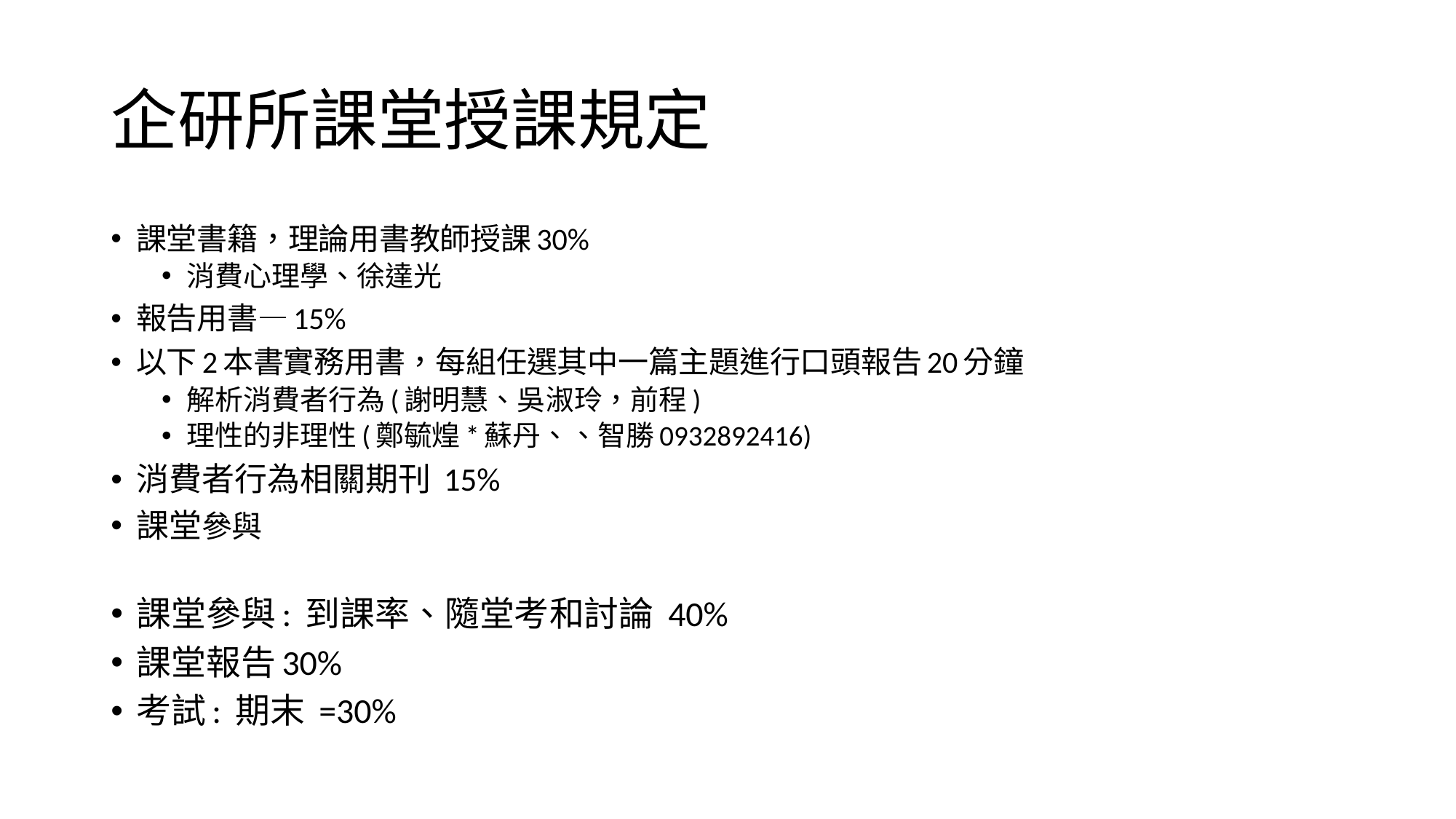

# 企研所課堂授課規定
課堂書籍，理論用書教師授課30%
消費心理學、徐達光
報告用書—15%
以下2本書實務用書，每組任選其中一篇主題進行口頭報告20分鐘
解析消費者行為(謝明慧、吳淑玲，前程)
理性的非理性(鄭毓煌*蘇丹、、智勝0932892416)
消費者行為相關期刊 15%
課堂參與

課堂參與: 到課率、隨堂考和討論 40%
課堂報告30%
考試: 期末 =30%